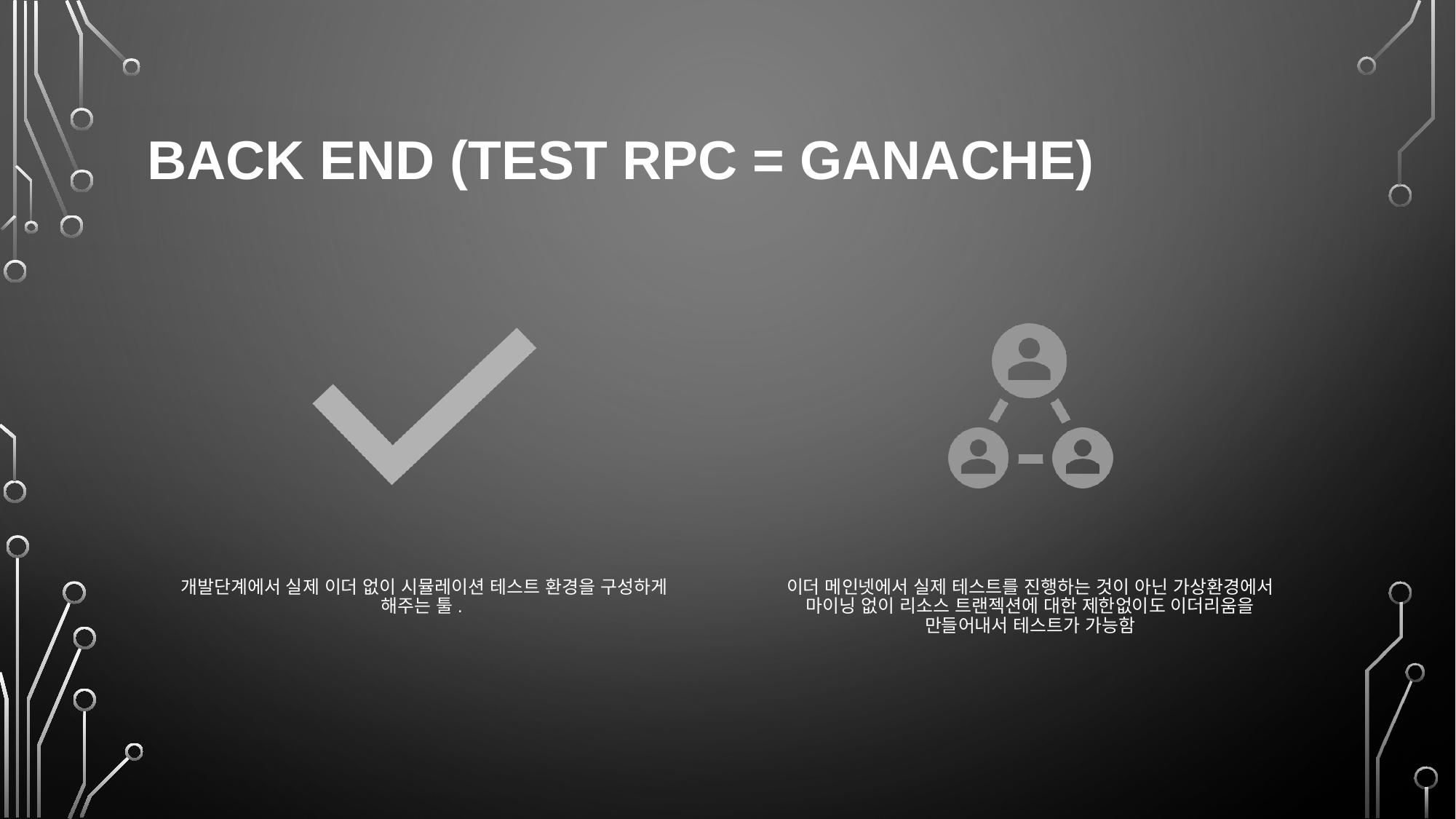

# Back End (Test RPC = Ganache)
개발단계에서 실제 이더 없이 시뮬레이션 테스트 환경을 구성하게 해주는 툴.
이더 메인넷에서 실제 테스트를 진행하는 것이 아닌 가상환경에서 마이닝 없이 리소스 트랜젝션에 대한 제한없이도 이더리움을 만들어내서 테스트가 가능함